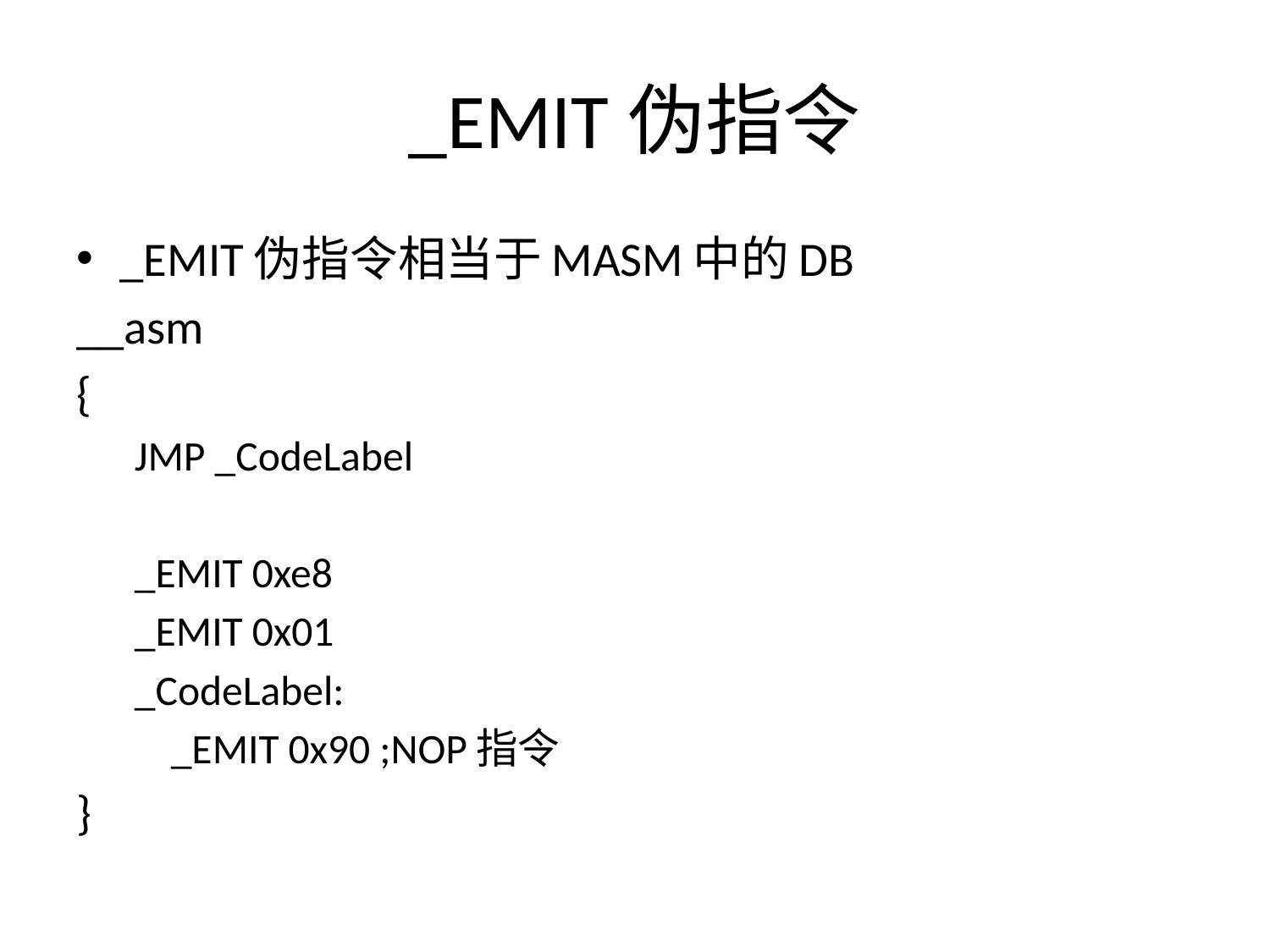

# _EMIT伪指令
_EMIT伪指令相当于MASM中的DB
__asm
{
JMP _CodeLabel

_EMIT 0xe8
_EMIT 0x01
_CodeLabel:
	_EMIT 0x90 ;NOP指令
}